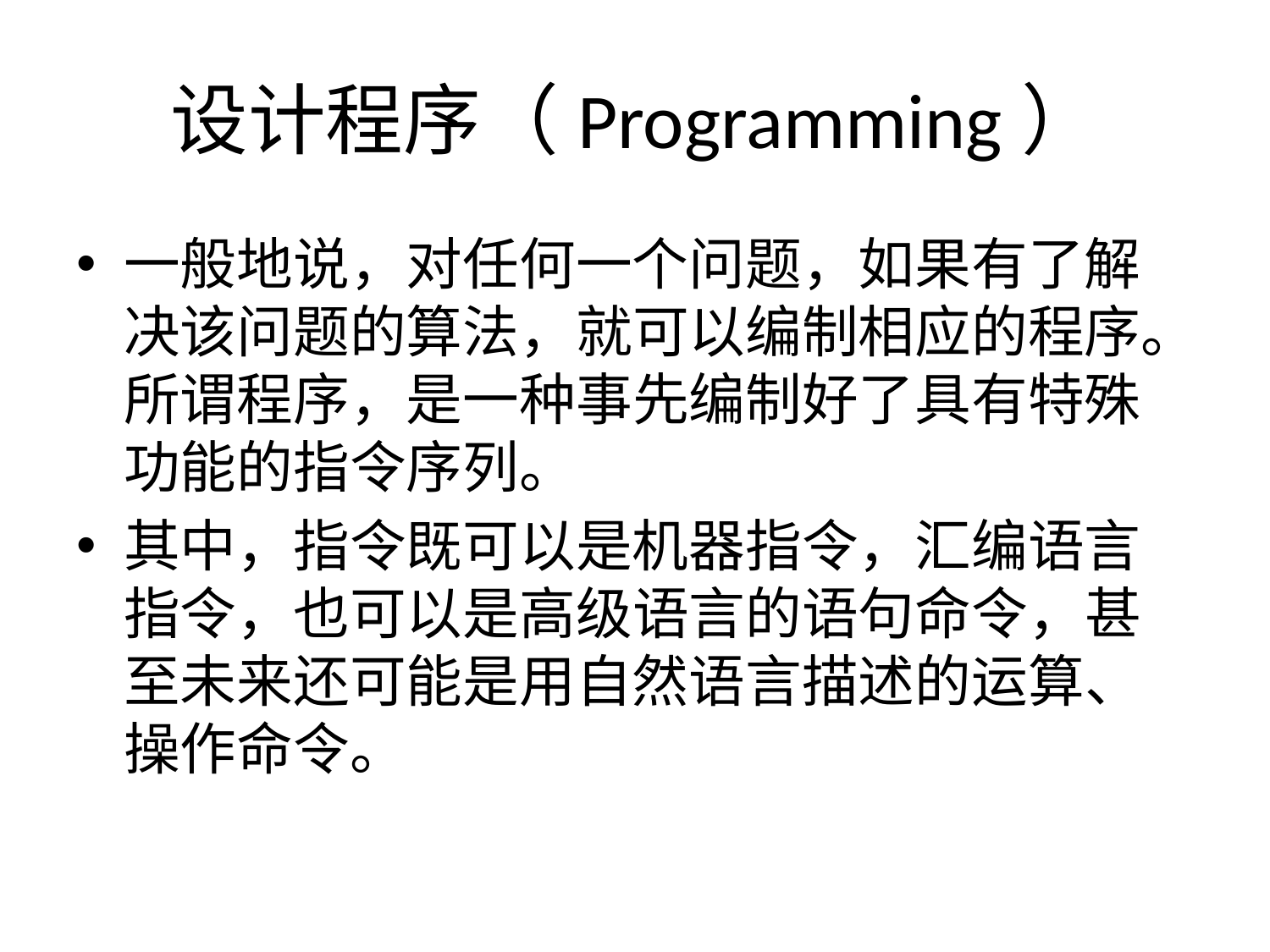

# 设计程序（Programming）
一般地说，对任何一个问题，如果有了解决该问题的算法，就可以编制相应的程序。所谓程序，是一种事先编制好了具有特殊功能的指令序列。
其中，指令既可以是机器指令，汇编语言指令，也可以是高级语言的语句命令，甚至未来还可能是用自然语言描述的运算、操作命令。